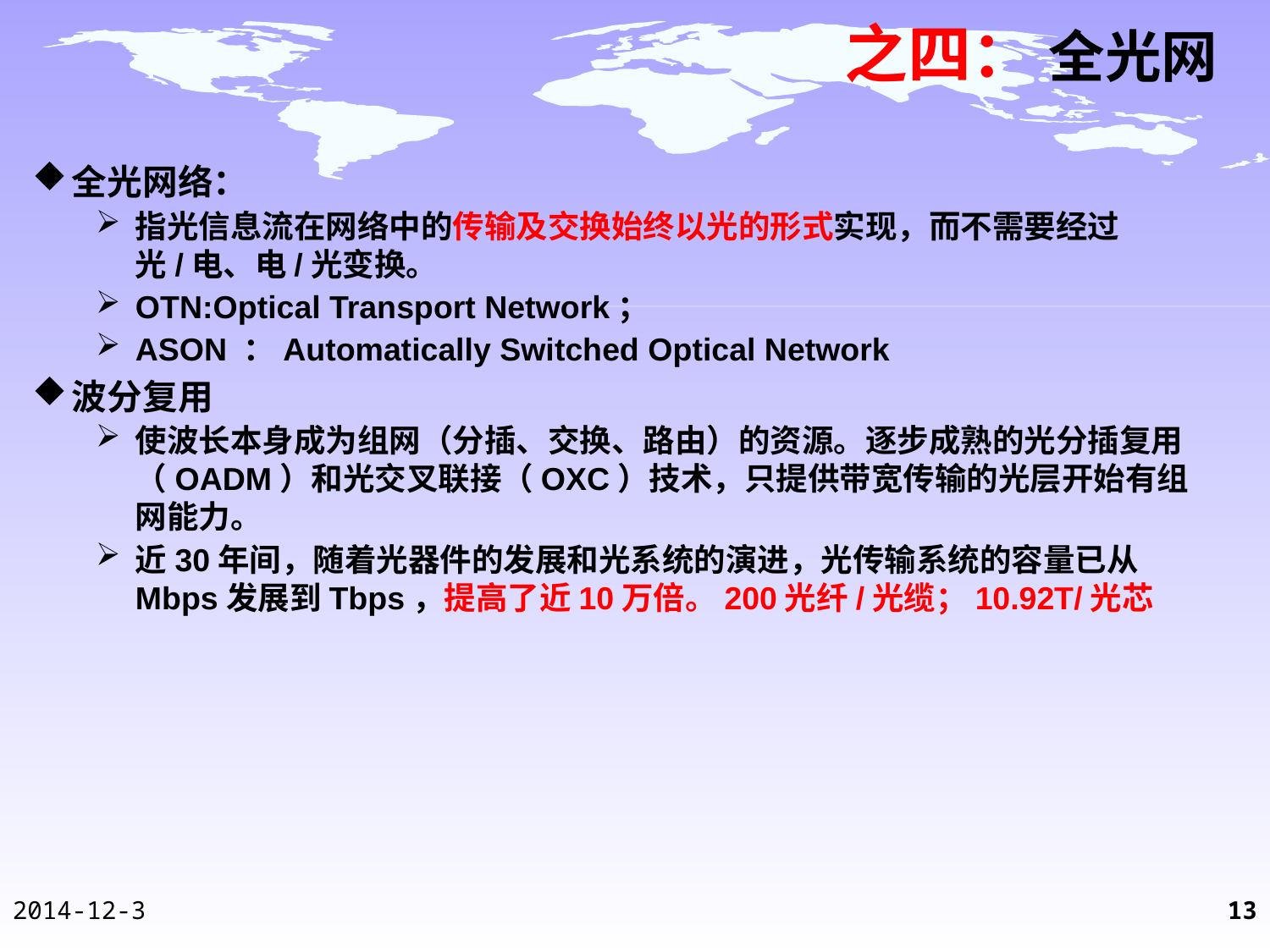

# 之四： 全光网
全光网络：
指光信息流在网络中的传输及交换始终以光的形式实现，而不需要经过光/电、电/光变换。
OTN:Optical Transport Network；
ASON ：Automatically Switched Optical Network
波分复用
使波长本身成为组网（分插、交换、路由）的资源。逐步成熟的光分插复用（OADM）和光交叉联接（OXC）技术，只提供带宽传输的光层开始有组网能力。
近30年间，随着光器件的发展和光系统的演进，光传输系统的容量已从 Mbps发展到Tbps，提高了近10万倍。200光纤/光缆；10.92T/光芯

2014-12-3
13